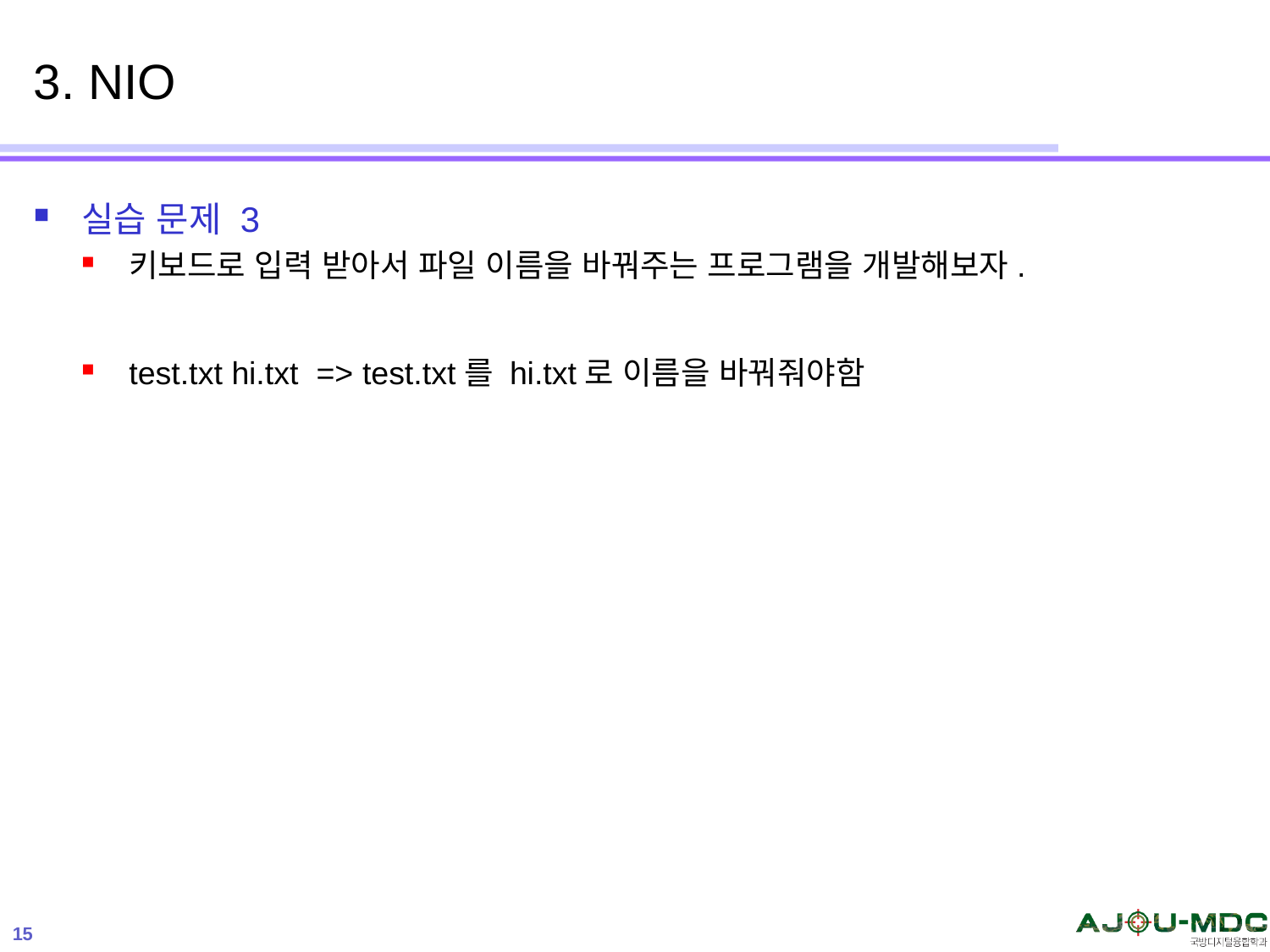

# 3. NIO
실습 문제 3
키보드로 입력 받아서 파일 이름을 바꿔주는 프로그램을 개발해보자.

test.txt hi.txt  => test.txt를 hi.txt로 이름을 바꿔줘야함

15